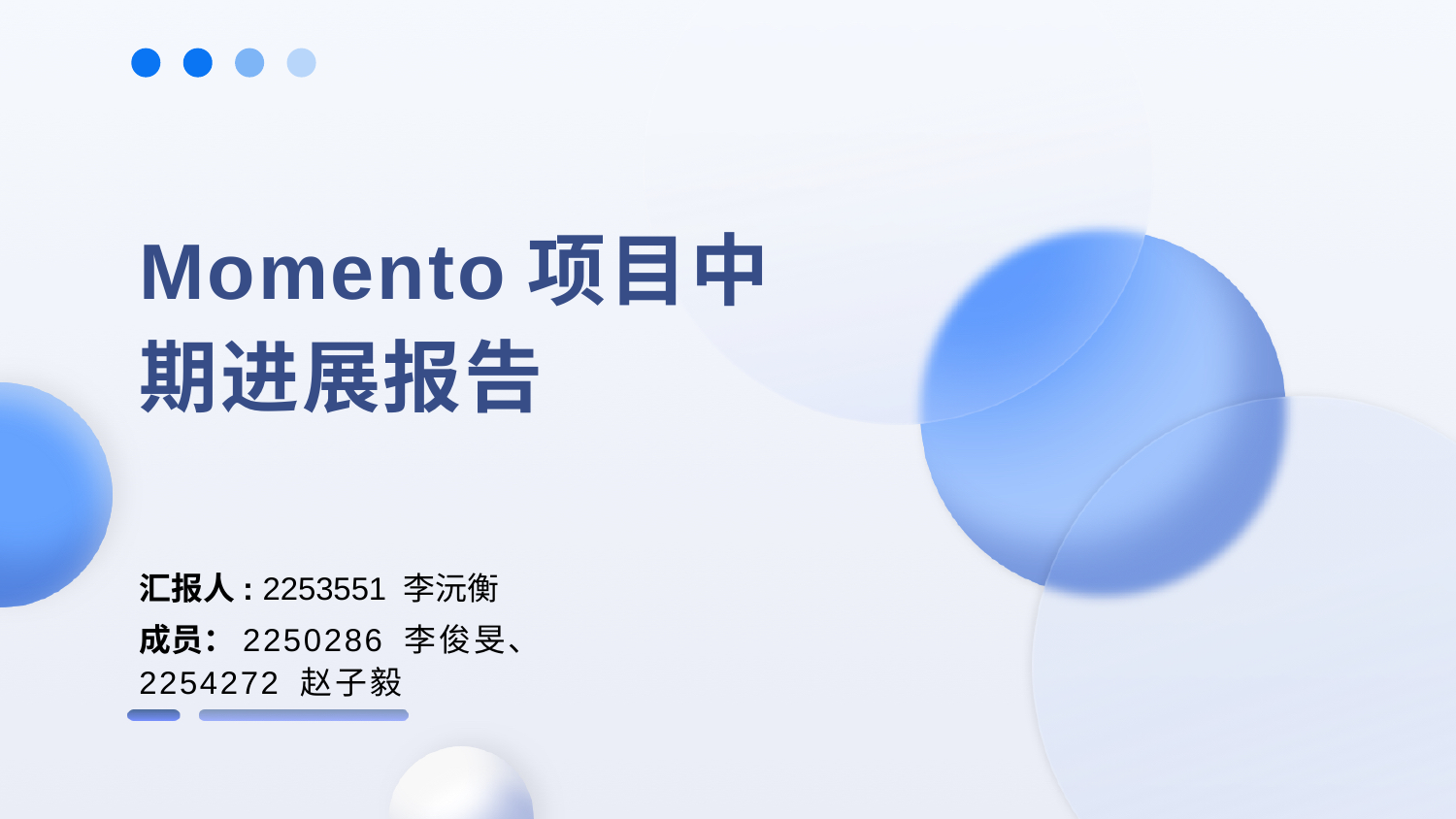

Momento项目中期进展报告
汇报人: 2253551 李沅衡
成员：2250286 李俊旻、2254272 赵子毅